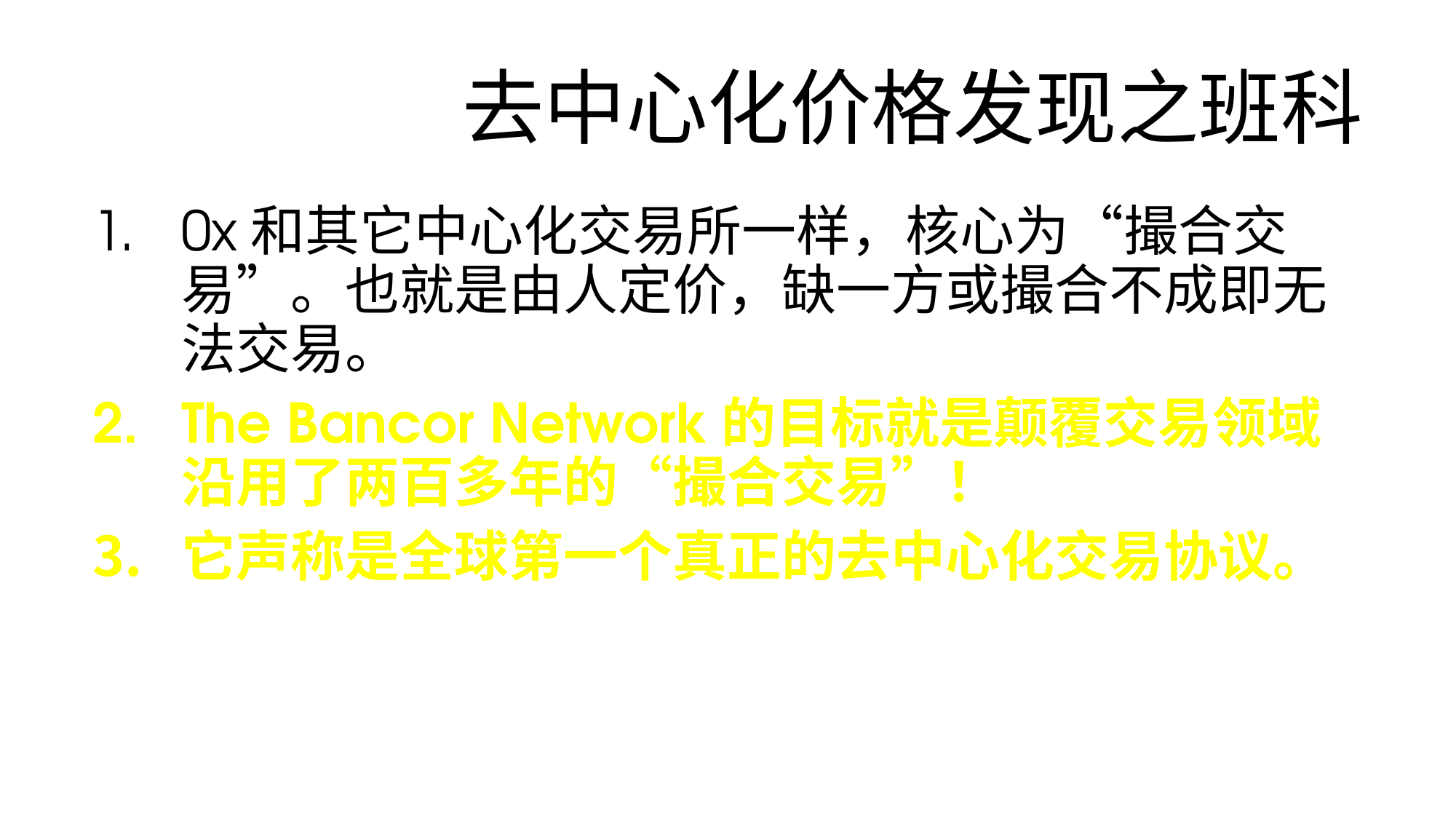

# 去中心化价格发现之班科
0x和其它中心化交易所一样，核心为“撮合交易”。也就是由人定价，缺一方或撮合不成即无法交易。
The Bancor Network的目标就是颠覆交易领域沿用了两百多年的“撮合交易”！
它声称是全球第一个真正的去中心化交易协议。